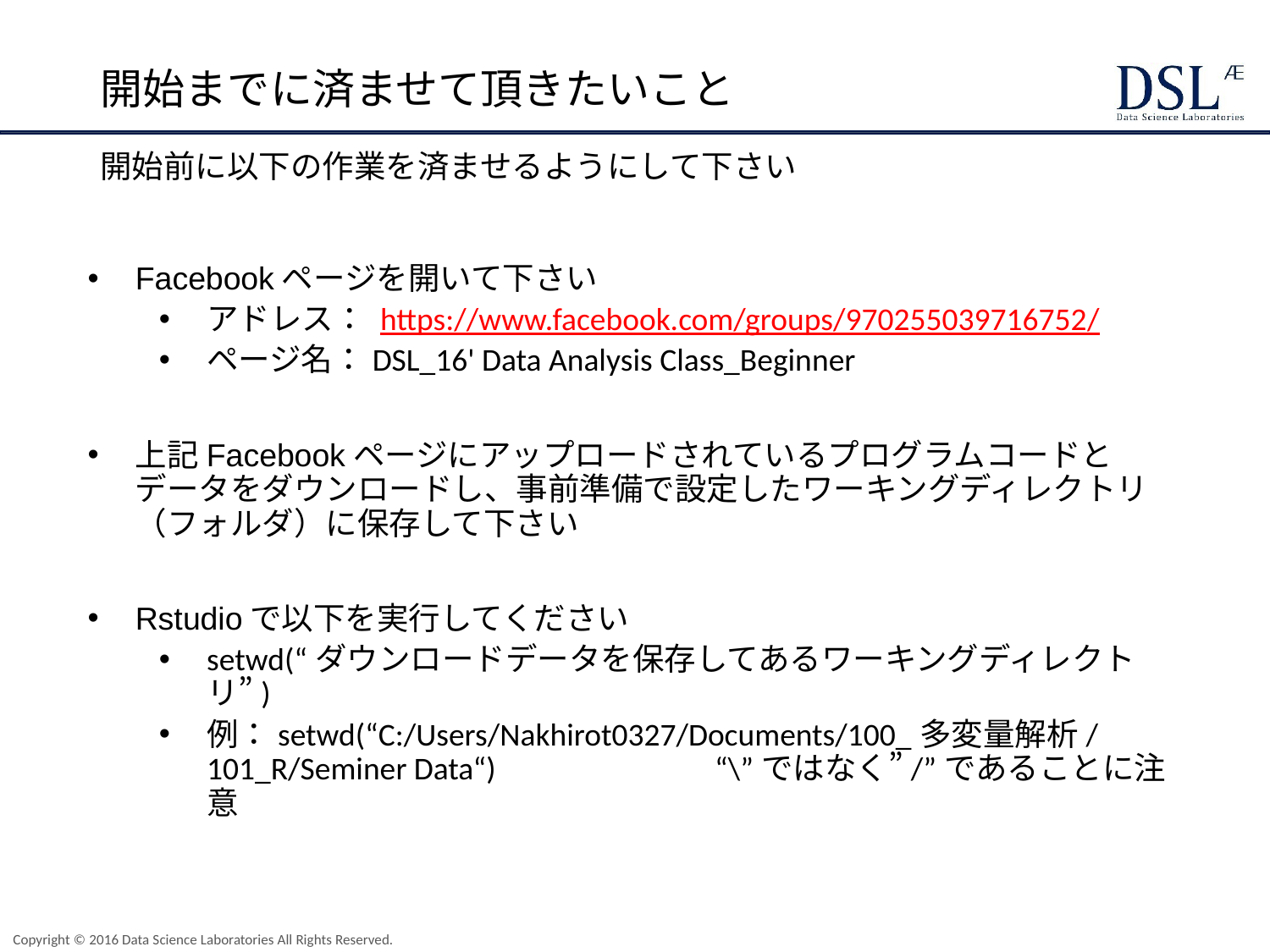

# 開始までに済ませて頂きたいこと
開始前に以下の作業を済ませるようにして下さい
Facebookページを開いて下さい
アドレス： https://www.facebook.com/groups/970255039716752/
ページ名：DSL_16' Data Analysis Class_Beginner

上記Facebookページにアップロードされているプログラムコードとデータをダウンロードし、事前準備で設定したワーキングディレクトリ（フォルダ）に保存して下さい

Rstudioで以下を実行してください
setwd(“ダウンロードデータを保存してあるワーキングディレクトリ”)
例：setwd(“C:/Users/Nakhirot0327/Documents/100_多変量解析/101_R/Seminer Data“)		“\”ではなく”/”であることに注意
2
Copyright © 2016 Data Science Laboratories All Rights Reserved.